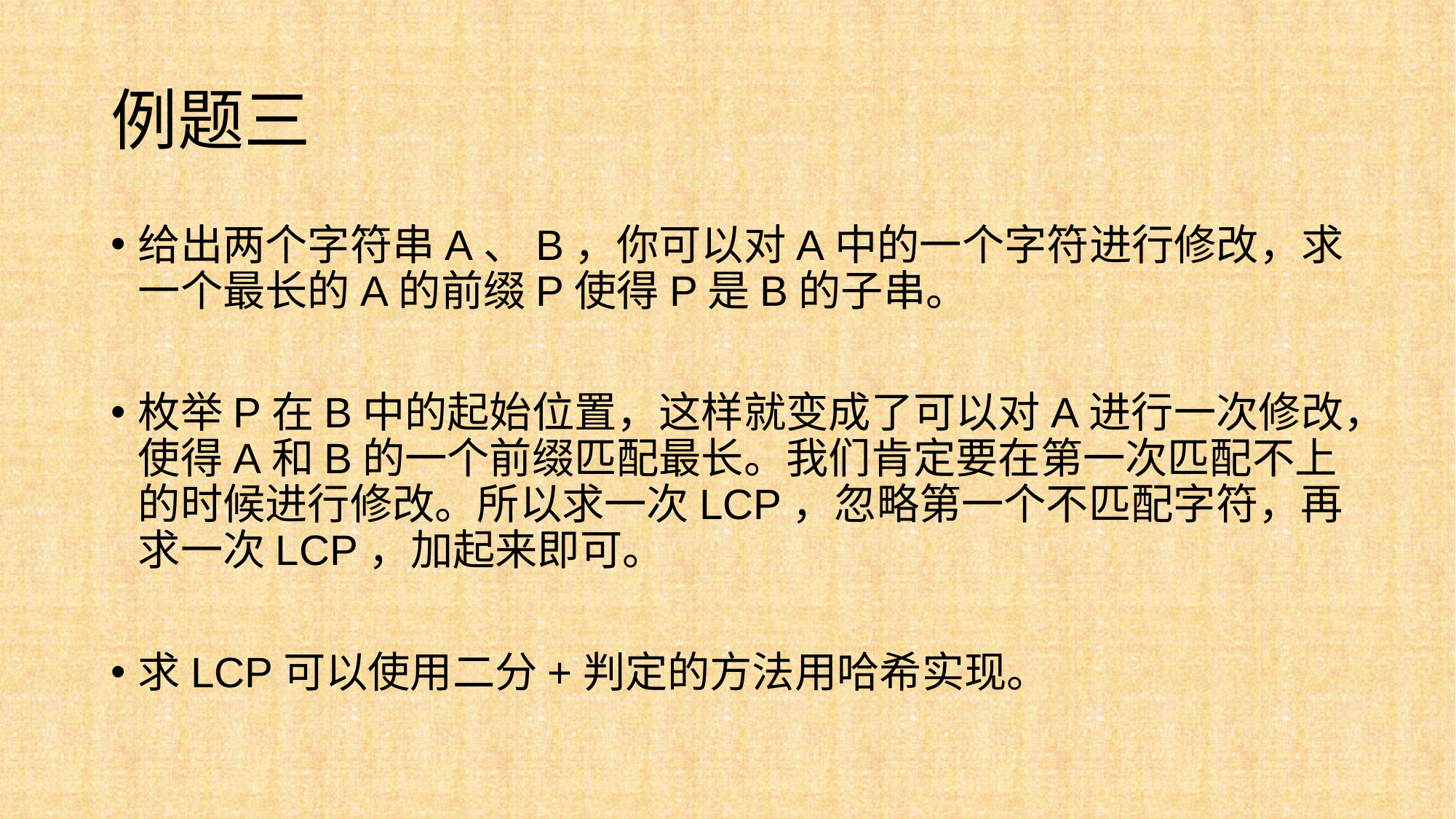

# 例题三
给出两个字符串A、B，你可以对A中的一个字符进行修改，求一个最长的A的前缀P使得P是B的子串。

枚举P在B中的起始位置，这样就变成了可以对A进行一次修改，使得A和B的一个前缀匹配最长。我们肯定要在第一次匹配不上的时候进行修改。所以求一次LCP，忽略第一个不匹配字符，再求一次LCP，加起来即可。

求LCP可以使用二分+判定的方法用哈希实现。